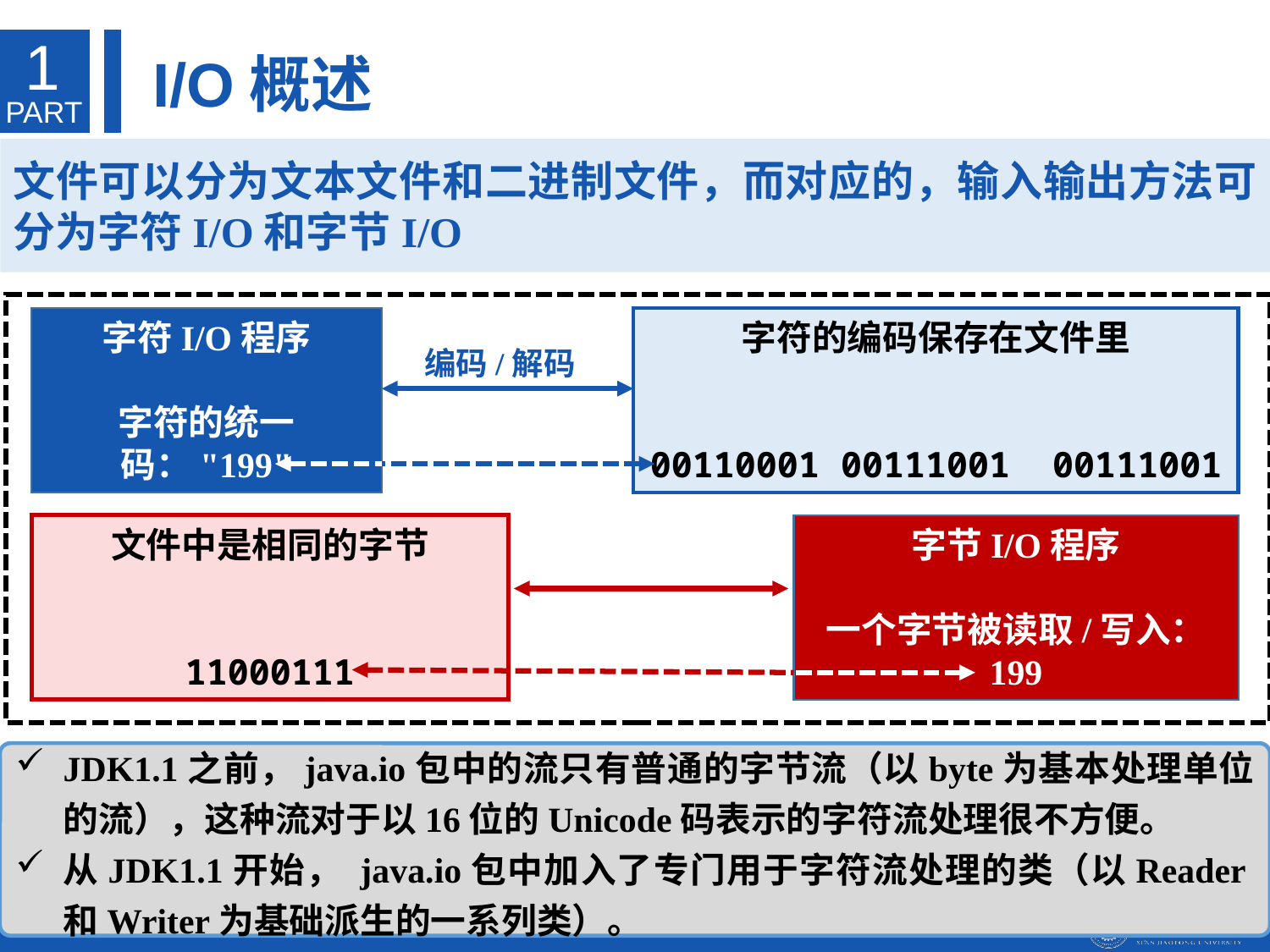

1
I/O概述
PART
文件可以分为文本文件和二进制文件，而对应的，输入输出方法可分为字符I/O和字节I/O

字符I/O程序

字符的统一码："199"
字符的编码保存在文件里

00110001 00111001  00111001
编码/解码
文件中是相同的字节

11000111
字节I/O程序

一个字节被读取/写入：
199
JDK1.1之前，java.io包中的流只有普通的字节流（以byte为基本处理单位的流），这种流对于以16位的Unicode码表示的字符流处理很不方便。
从JDK1.1开始， java.io包中加入了专门用于字符流处理的类（以Reader和Writer为基础派生的一系列类）。